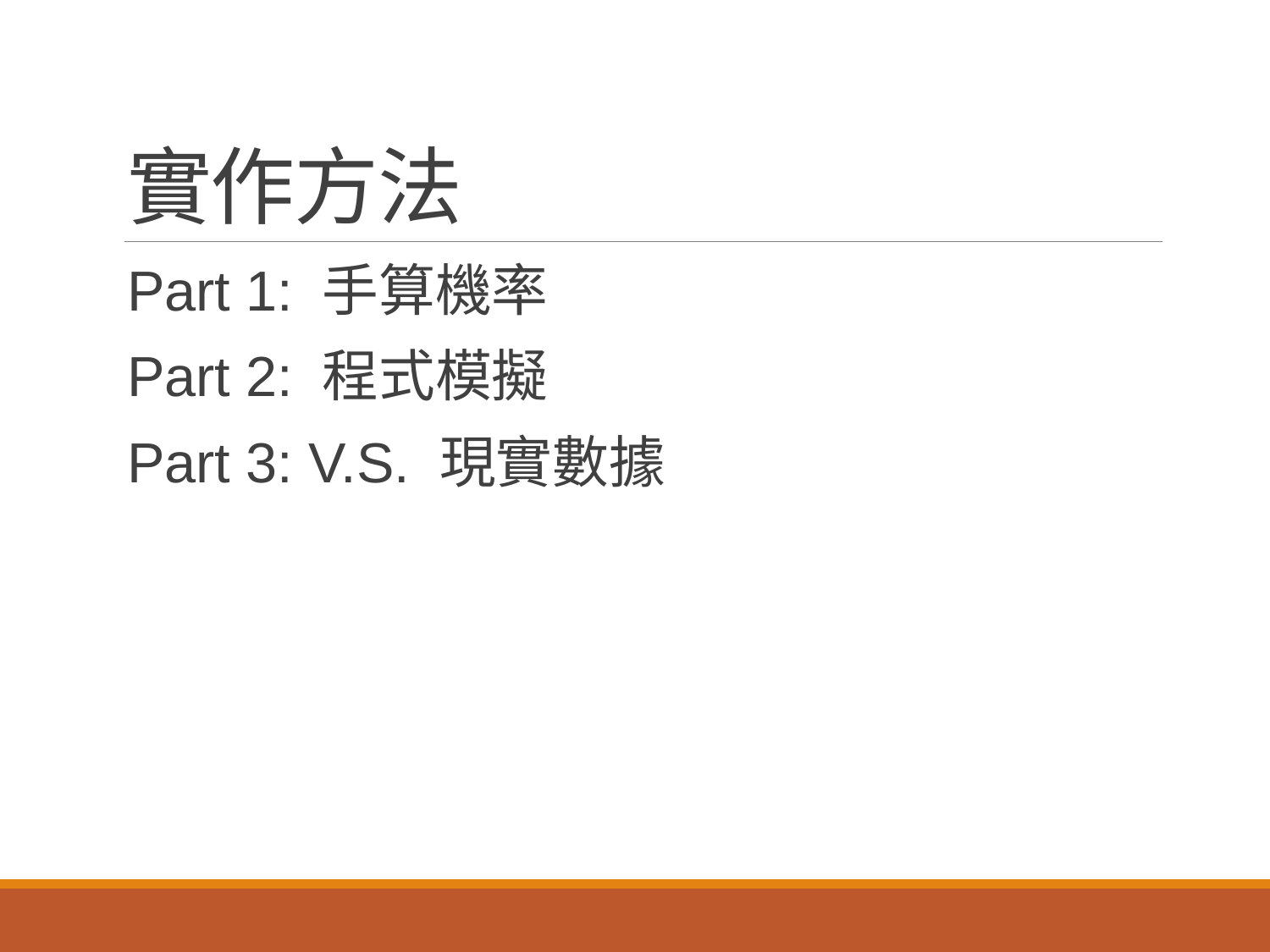

# 實作方法
Part 1: 手算機率
Part 2: 程式模擬
Part 3: V.S. 現實數據